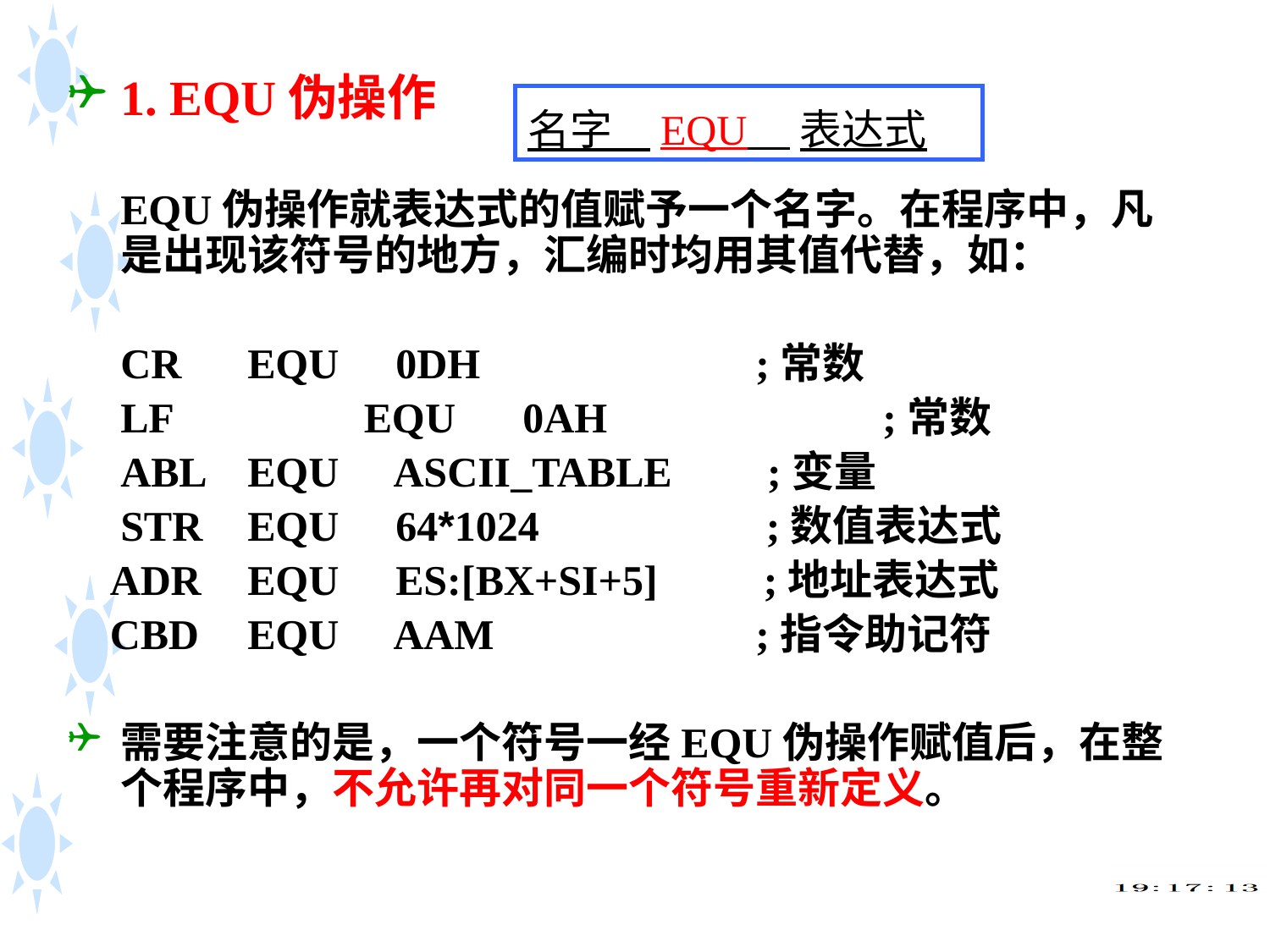

1. EQU伪操作

     EQU伪操作就表达式的值赋予一个名字。在程序中，凡是出现该符号的地方，汇编时均用其值代替，如：

	CR  	EQU	  0DH	                        ;常数
	LF	           EQU	  0AH	                        ;常数
	ABL	EQU	  ASCII_TABLE         ;变量
	STR	EQU	  64*1024	             ;数值表达式
    ADR	EQU	  ES:[BX+SI+5]          ;地址表达式
    CBD	EQU	  AAM	                        ;指令助记符

需要注意的是，一个符号一经EQU伪操作赋值后，在整个程序中，不允许再对同一个符号重新定义。

名字    EQU    表达式
69